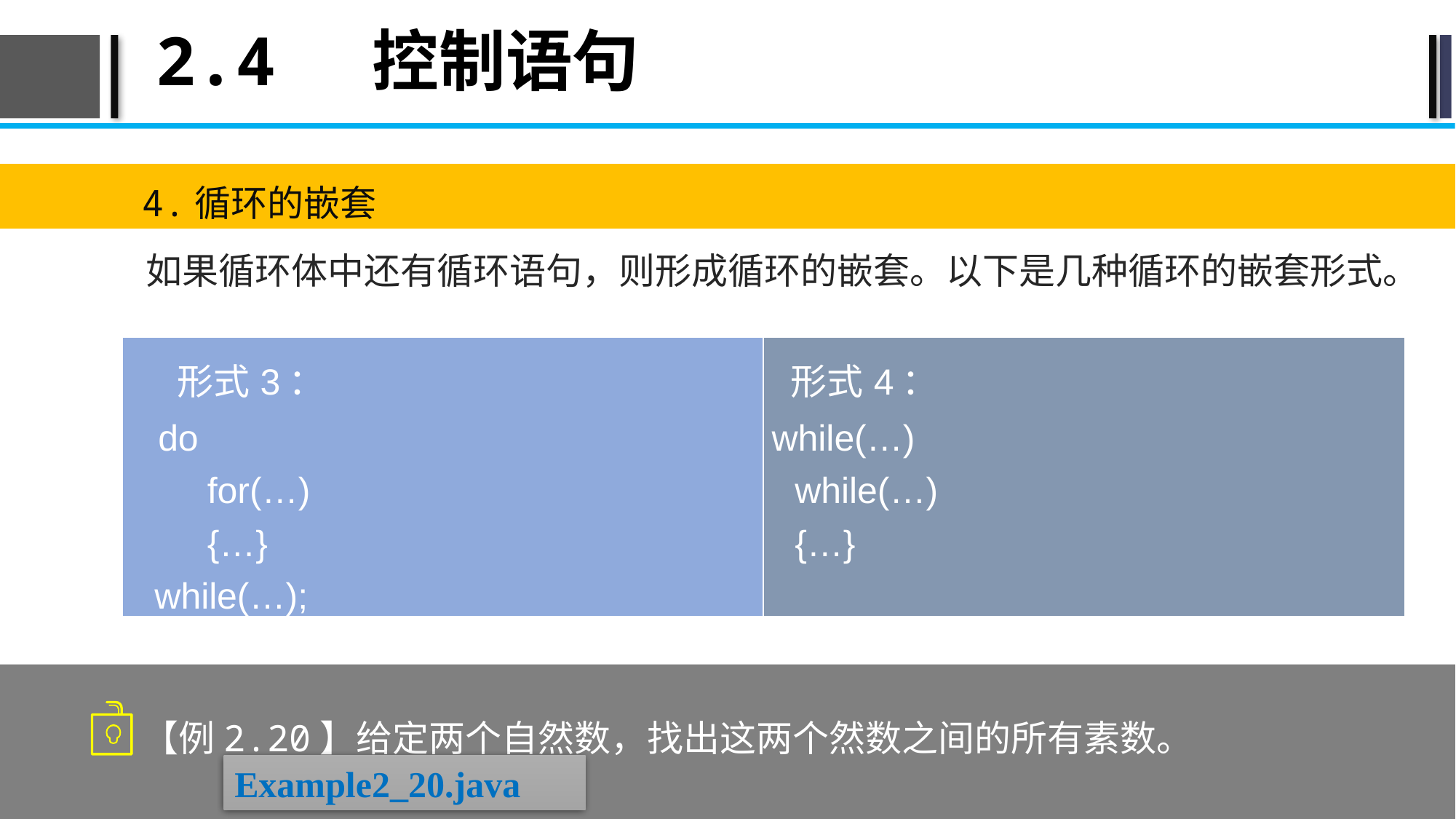

# 2.4  控制语句

4.循环的嵌套
如果循环体中还有循环语句，则形成循环的嵌套。以下是几种循环的嵌套形式。

| 形式3： do for(…) {…} while(…); | 形式4： while(…) while(…) {…} |
| --- | --- |

【例2.20】给定两个自然数，找出这两个然数之间的所有素数。

Example2_20.java